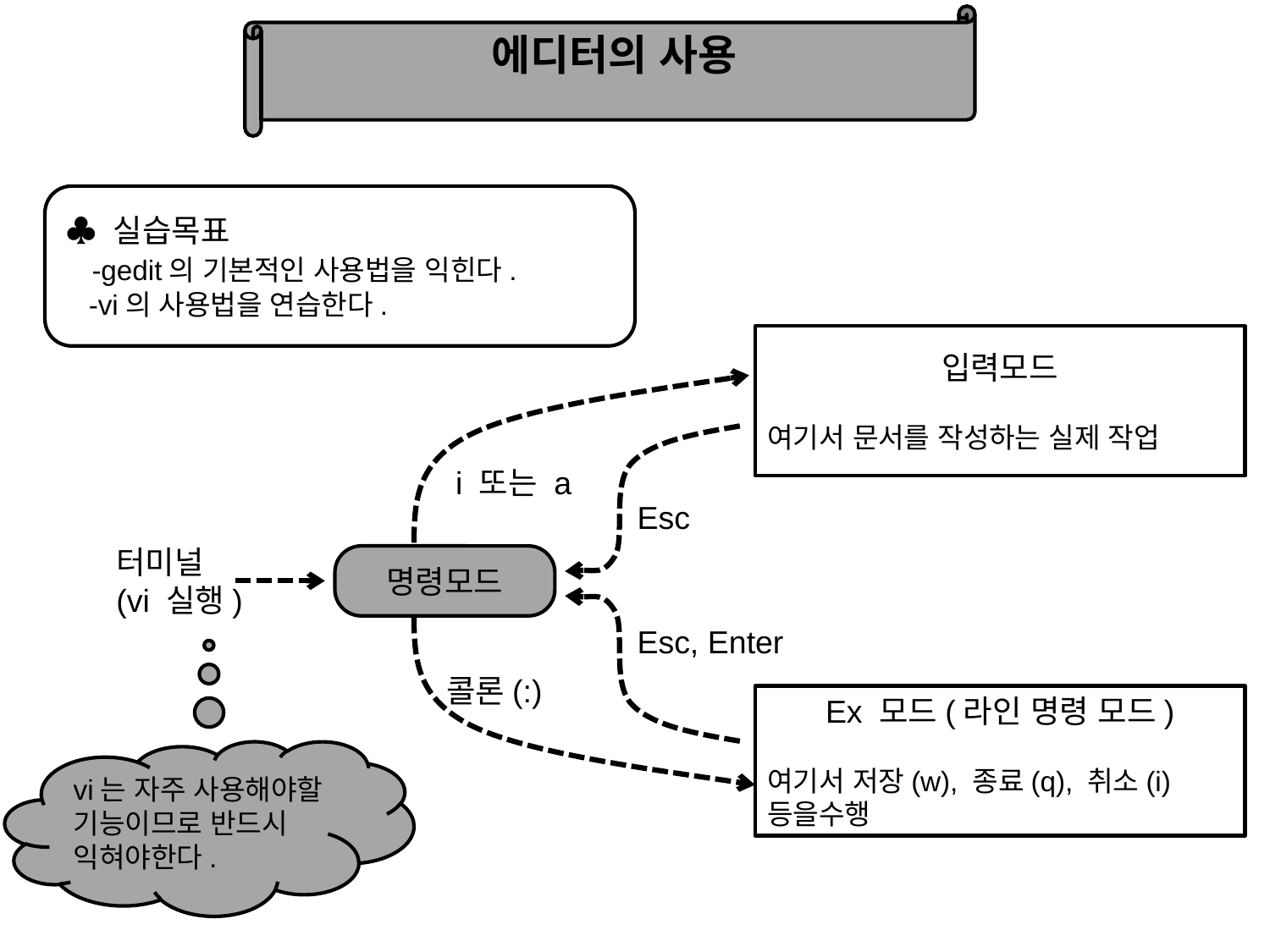

에디터의 사용
♣ 실습목표
   -gedit의 기본적인 사용법을 익힌다.
   -vi의 사용법을 연습한다.
입력모드

여기서 문서를 작성하는 실제 작업

i 또는 a
Esc
터미널
(vi 실행)
명령모드

Esc, Enter

콜론(:)
Ex 모드(라인 명령 모드)

여기서 저장(w), 종료(q), 취소(i)
등을수행

vi는 자주 사용해야할 기능이므로 반드시 익혀야한다.